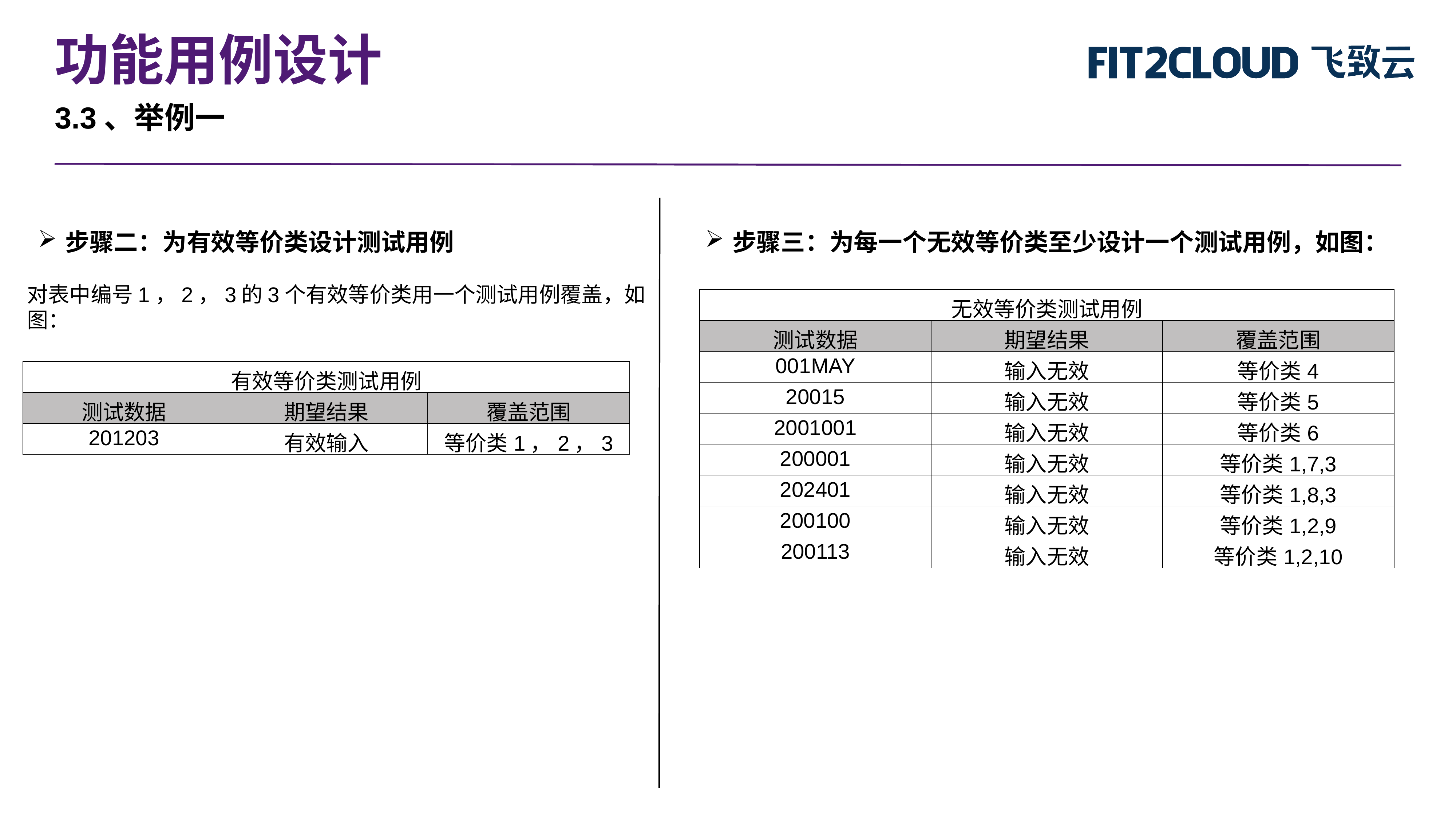

功能用例设计
3.3、举例一
步骤二：为有效等价类设计测试用例
步骤三：为每一个无效等价类至少设计一个测试用例，如图：
对表中编号1，2，3的3个有效等价类用一个测试用例覆盖，如图：
| 无效等价类测试用例 |  |  |
| --- | --- | --- |
| 测试数据 | 期望结果 | 覆盖范围 |
| 001MAY | 输入无效 | 等价类4 |
| 20015 | 输入无效 | 等价类5 |
| 2001001 | 输入无效 | 等价类6 |
| 200001 | 输入无效 | 等价类1,7,3 |
| 202401 | 输入无效 | 等价类1,8,3 |
| 200100 | 输入无效 | 等价类1,2,9 |
| 200113 | 输入无效 | 等价类1,2,10 |
| 有效等价类测试用例 |  |  |
| --- | --- | --- |
| 测试数据 | 期望结果 | 覆盖范围 |
| 201203 | 有效输入 | 等价类1，2，3 |